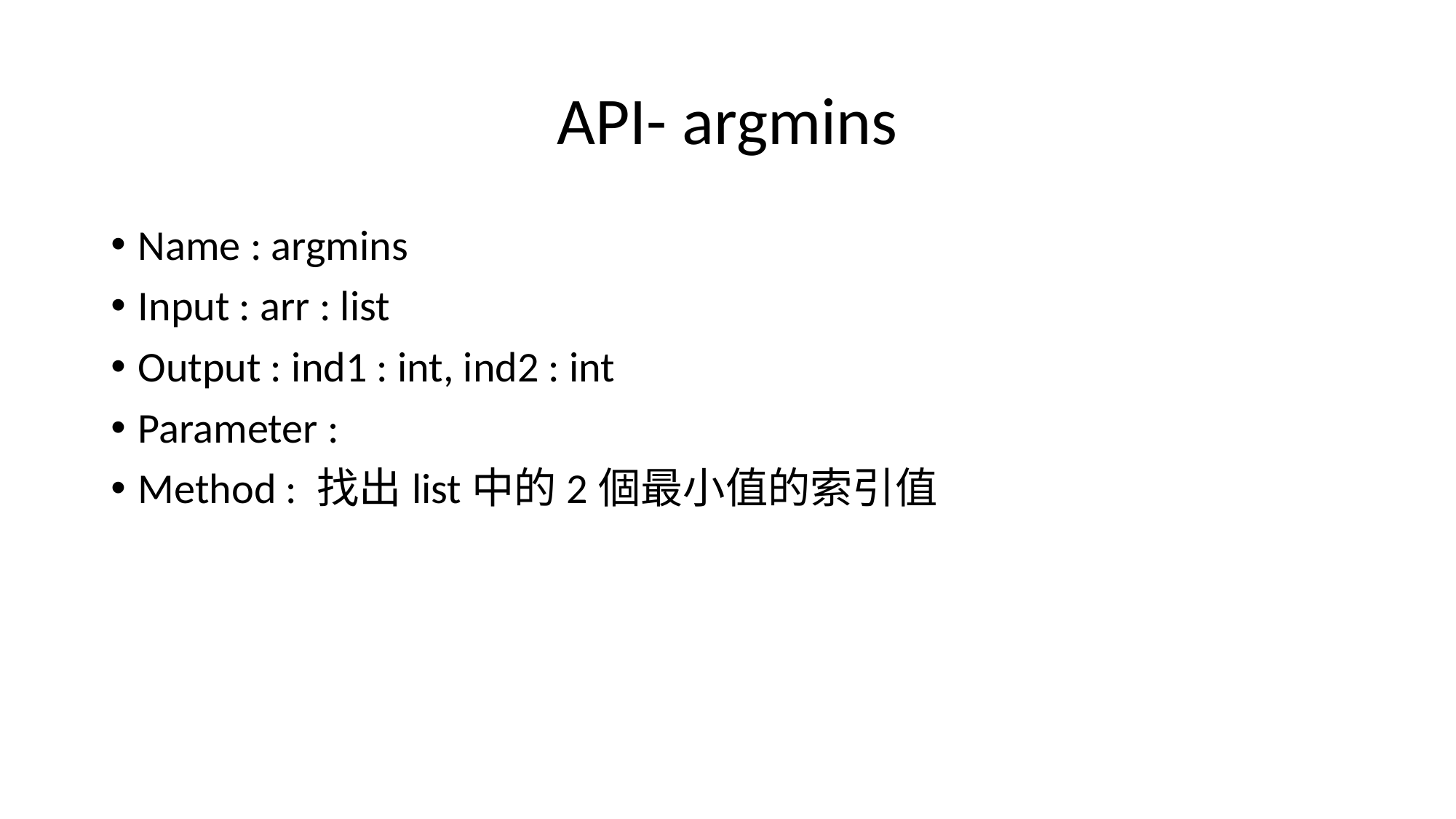

# API- argmins
Name : argmins
Input : arr : list
Output : ind1 : int, ind2 : int
Parameter :
Method : 找出list中的2個最小值的索引值